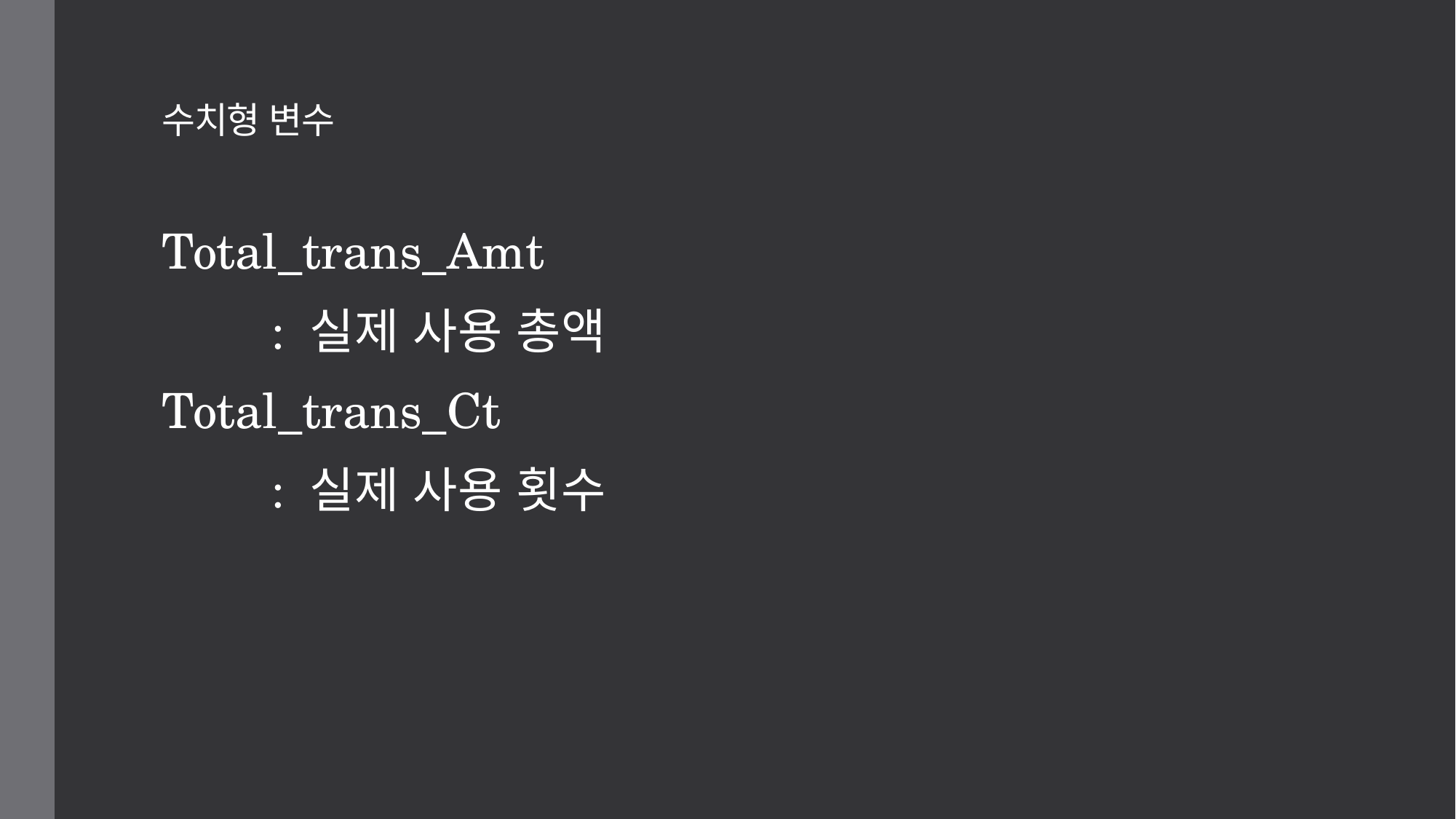

# 수치형 변수
Total_trans_Amt
	: 실제 사용 총액
Total_trans_Ct
	: 실제 사용 횟수